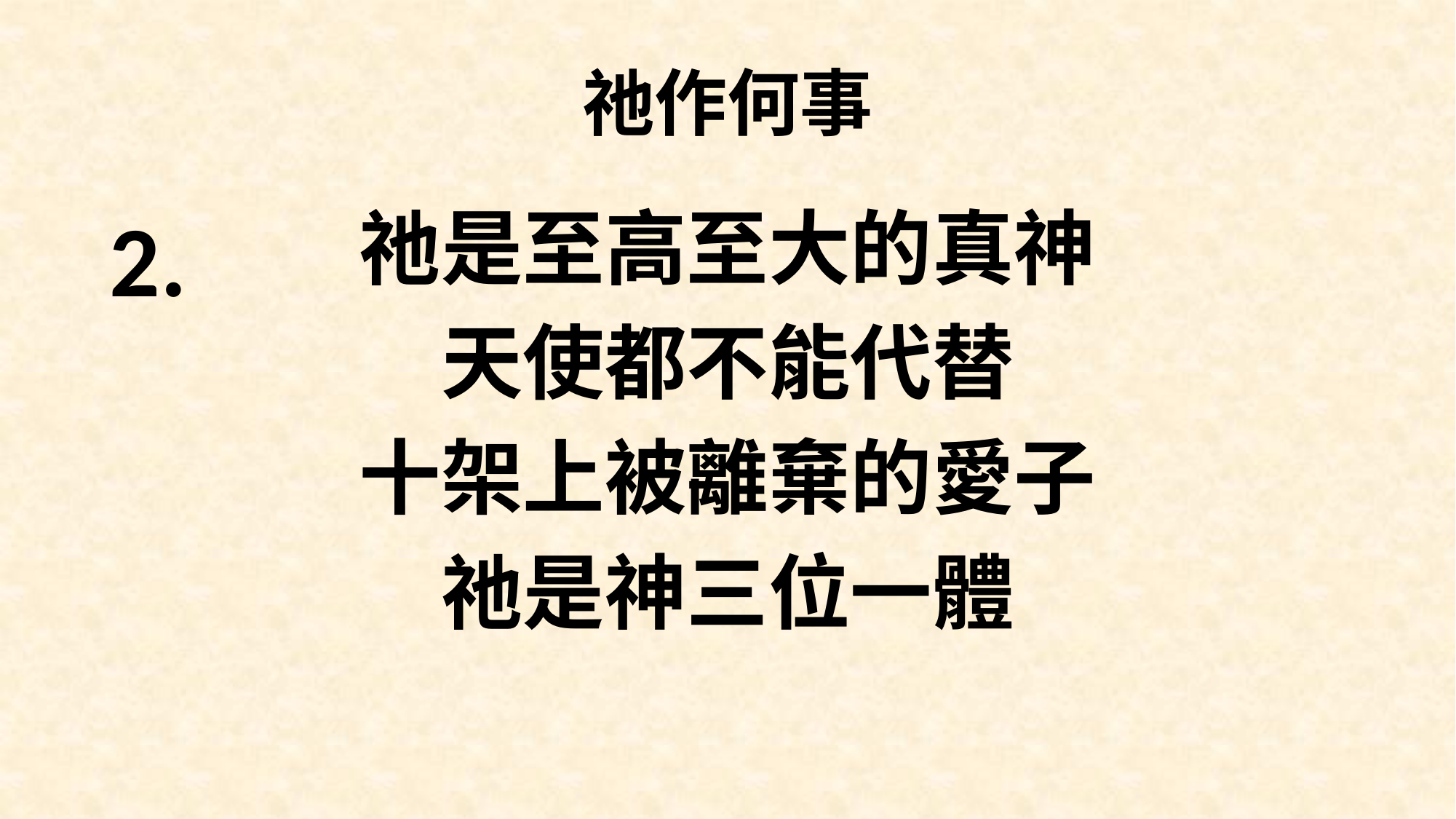

# 祂作何事
祂是至高至大的真神
天使都不能代替
十架上被離棄的愛子
祂是神三位一體
2.